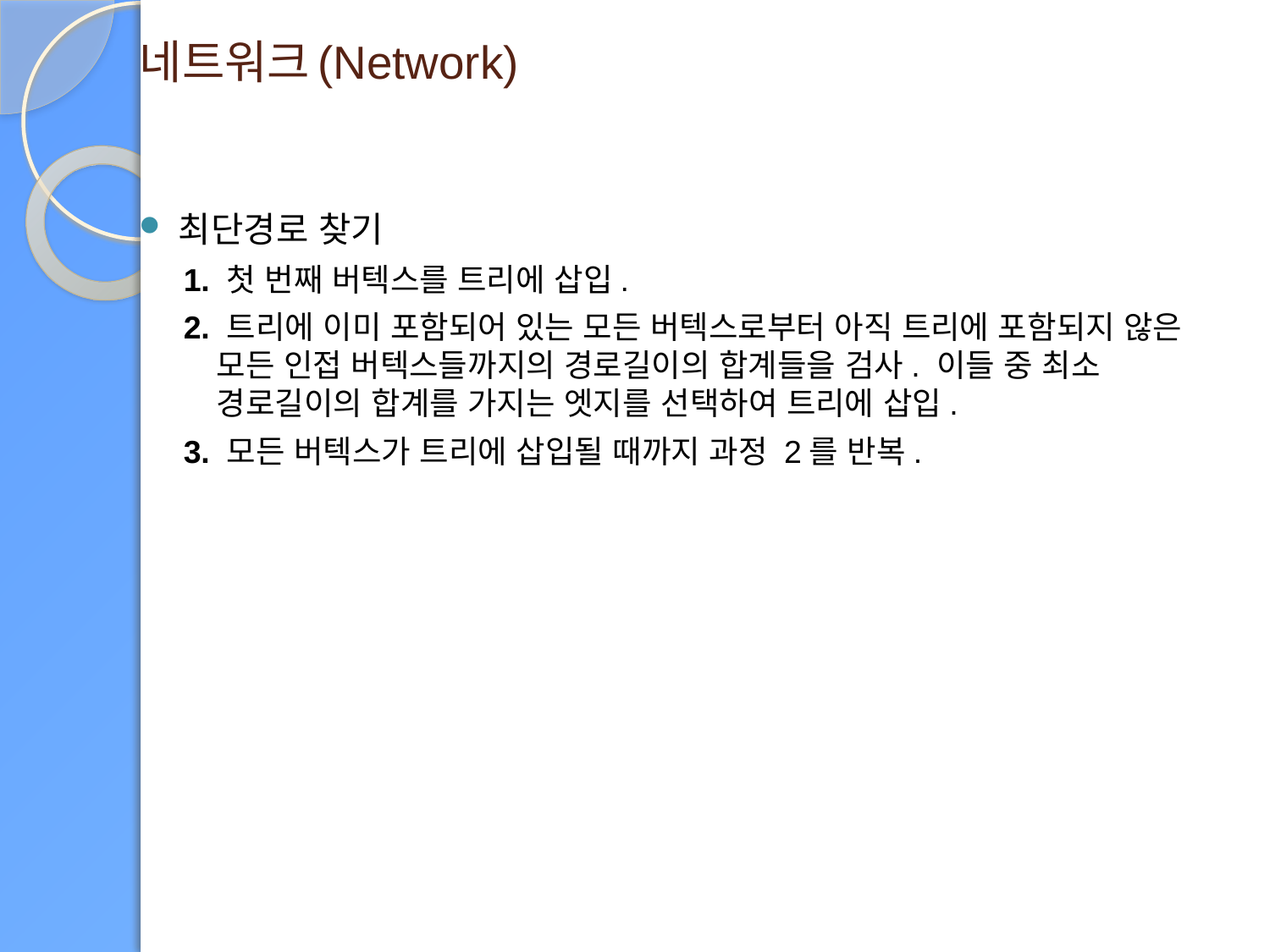

# 네트워크(Network)

최단경로 찾기
1. 첫 번째 버텍스를 트리에 삽입.
2. 트리에 이미 포함되어 있는 모든 버텍스로부터 아직 트리에 포함되지 않은 모든 인접 버텍스들까지의 경로길이의 합계들을 검사. 이들 중 최소 경로길이의 합계를 가지는 엣지를 선택하여 트리에 삽입.
3. 모든 버텍스가 트리에 삽입될 때까지 과정 2를 반복.